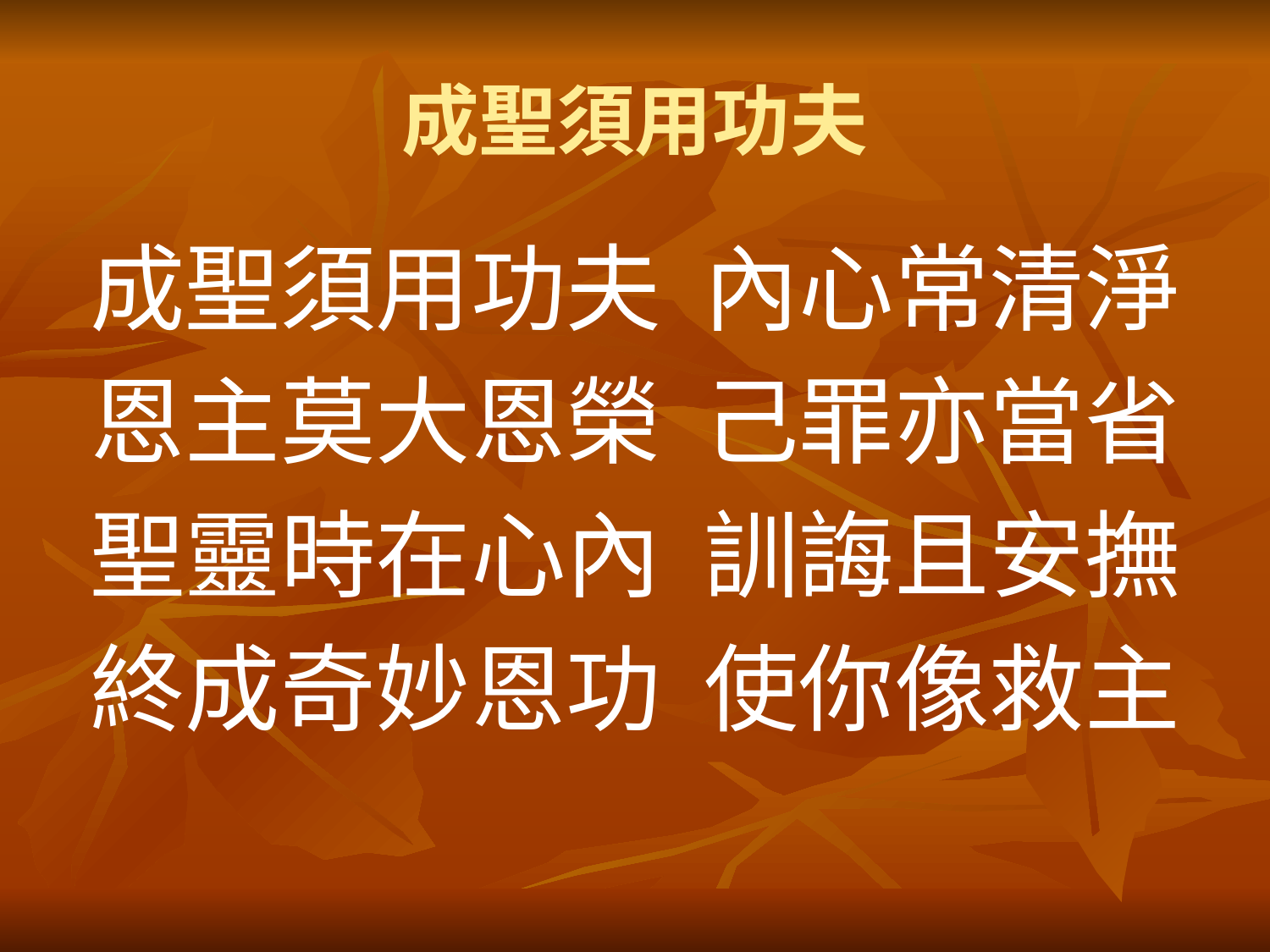

# 成聖須用功夫
成聖須用功夫  內心常清淨
恩主莫大恩榮  己罪亦當省
聖靈時在心內  訓誨且安撫
終成奇妙恩功  使你像救主